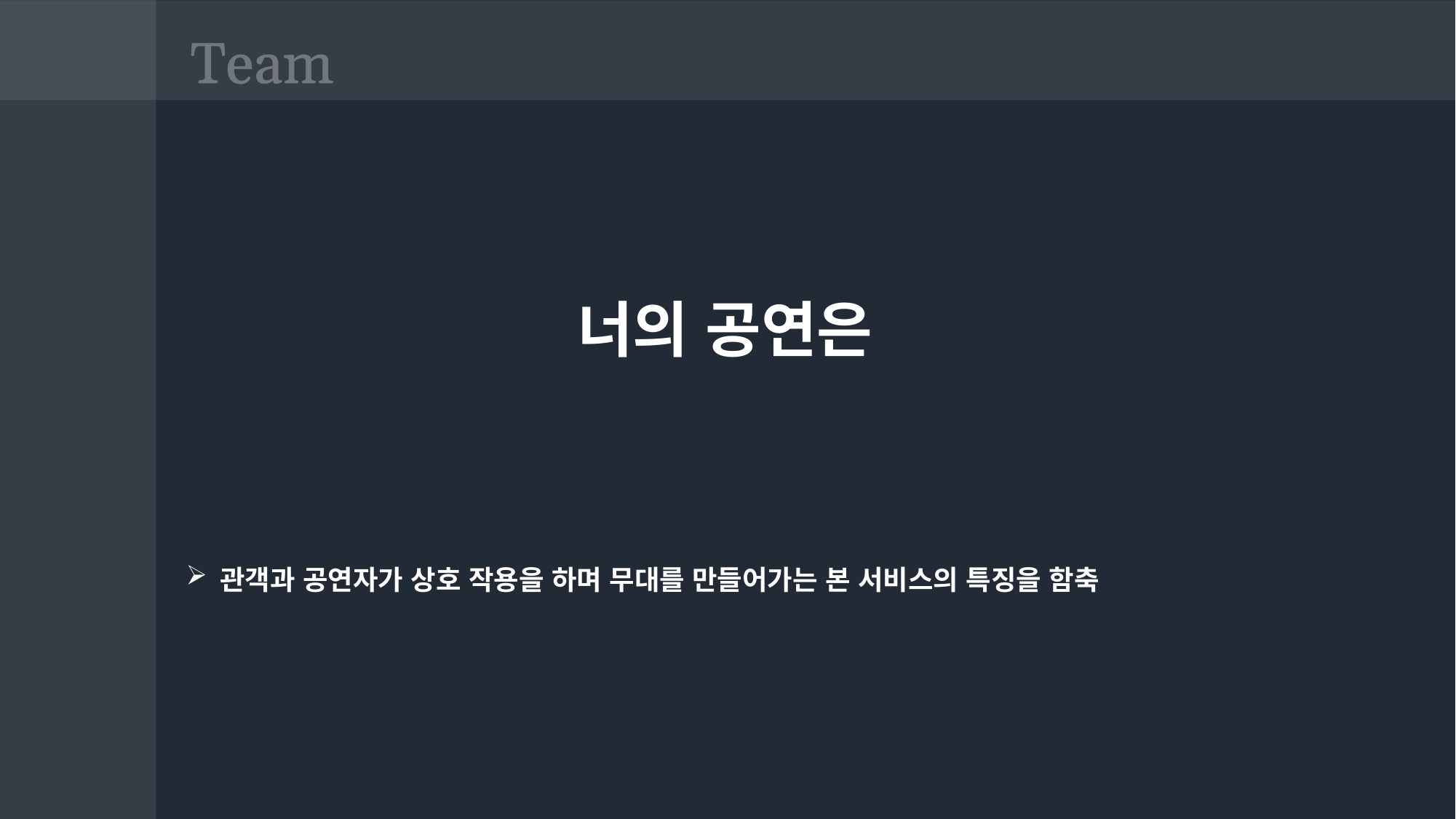

Team

너의 공연은

관객과 공연자가 상호 작용을 하며 무대를 만들어가는 본 서비스의 특징을 함축